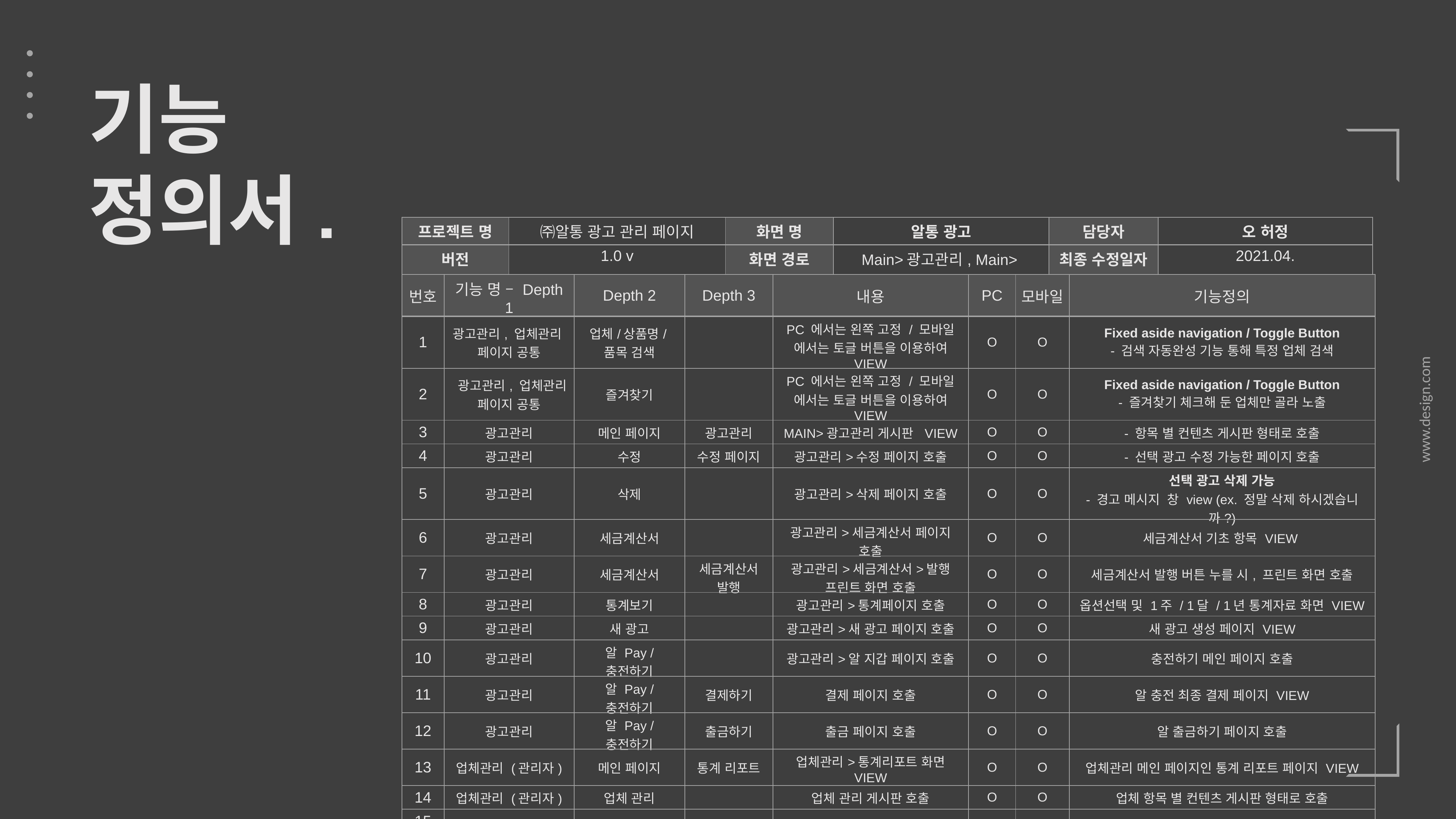

기능
정의서.

| 프로젝트 명 | ㈜알통 광고 관리 페이지 | 화면 명 | 알통 광고 | 담당자 | 오 허정 |
| --- | --- | --- | --- | --- | --- |
| 버전 | 1.0 v | 화면 경로 | Main>광고관리, Main>업체관리 | 최종 수정일자 | 2021.04. |
| 번호 | 기능 명 – Depth 1 | Depth 2 | Depth 3 | 내용 | PC | 모바일 | 기능정의 |
| --- | --- | --- | --- | --- | --- | --- | --- |
| 1 | 광고관리, 업체관리 페이지 공통 | 업체/상품명/품목 검색 |  | PC 에서는 왼쪽 고정 / 모바일 에서는 토글 버튼을 이용하여 VIEW | O | O | Fixed aside navigation / Toggle Button - 검색 자동완성 기능 통해 특정 업체 검색 |
| 2 | 광고관리, 업체관리 페이지 공통 | 즐겨찾기 |  | PC 에서는 왼쪽 고정 / 모바일 에서는 토글 버튼을 이용하여 VIEW | O | O | Fixed aside navigation / Toggle Button - 즐겨찾기 체크해 둔 업체만 골라 노출 |
| 3 | 광고관리 | 메인 페이지 | 광고관리 | MAIN>광고관리 게시판 VIEW | O | O | - 항목 별 컨텐츠 게시판 형태로 호출 |
| 4 | 광고관리 | 수정 | 수정 페이지 | 광고관리>수정 페이지 호출 | O | O | - 선택 광고 수정 가능한 페이지 호출 |
| 5 | 광고관리 | 삭제 |  | 광고관리>삭제 페이지 호출 | O | O | 선택 광고 삭제 가능 - 경고 메시지 창 view (ex. 정말 삭제 하시겠습니까?) |
| 6 | 광고관리 | 세금계산서 |  | 광고관리>세금계산서 페이지 호출 | O | O | 세금계산서 기초 항목 VIEW |
| 7 | 광고관리 | 세금계산서 | 세금계산서 발행 | 광고관리>세금계산서>발행 프린트 화면 호출 | O | O | 세금계산서 발행 버튼 누를 시, 프린트 화면 호출 |
| 8 | 광고관리 | 통계보기 |  | 광고관리>통계페이지 호출 | O | O | 옵션선택 및 1주 / 1달 / 1년 통계자료 화면 VIEW |
| 9 | 광고관리 | 새 광고 |  | 광고관리>새 광고 페이지 호출 | O | O | 새 광고 생성 페이지 VIEW |
| 10 | 광고관리 | 알 Pay / 충전하기 |  | 광고관리>알 지갑 페이지 호출 | O | O | 충전하기 메인 페이지 호출 |
| 11 | 광고관리 | 알 Pay / 충전하기 | 결제하기 | 결제 페이지 호출 | O | O | 알 충전 최종 결제 페이지 VIEW |
| 12 | 광고관리 | 알 Pay / 충전하기 | 출금하기 | 출금 페이지 호출 | O | O | 알 출금하기 페이지 호출 |
| 13 | 업체관리 (관리자) | 메인 페이지 | 통계 리포트 | 업체관리>통계리포트 화면 VIEW | O | O | 업체관리 메인 페이지인 통계 리포트 페이지 VIEW |
| 14 | 업체관리 (관리자) | 업체 관리 |  | 업체 관리 게시판 호출 | O | O | 업체 항목 별 컨텐츠 게시판 형태로 호출 |
| 15 |  |  |  |  |  |  |  |